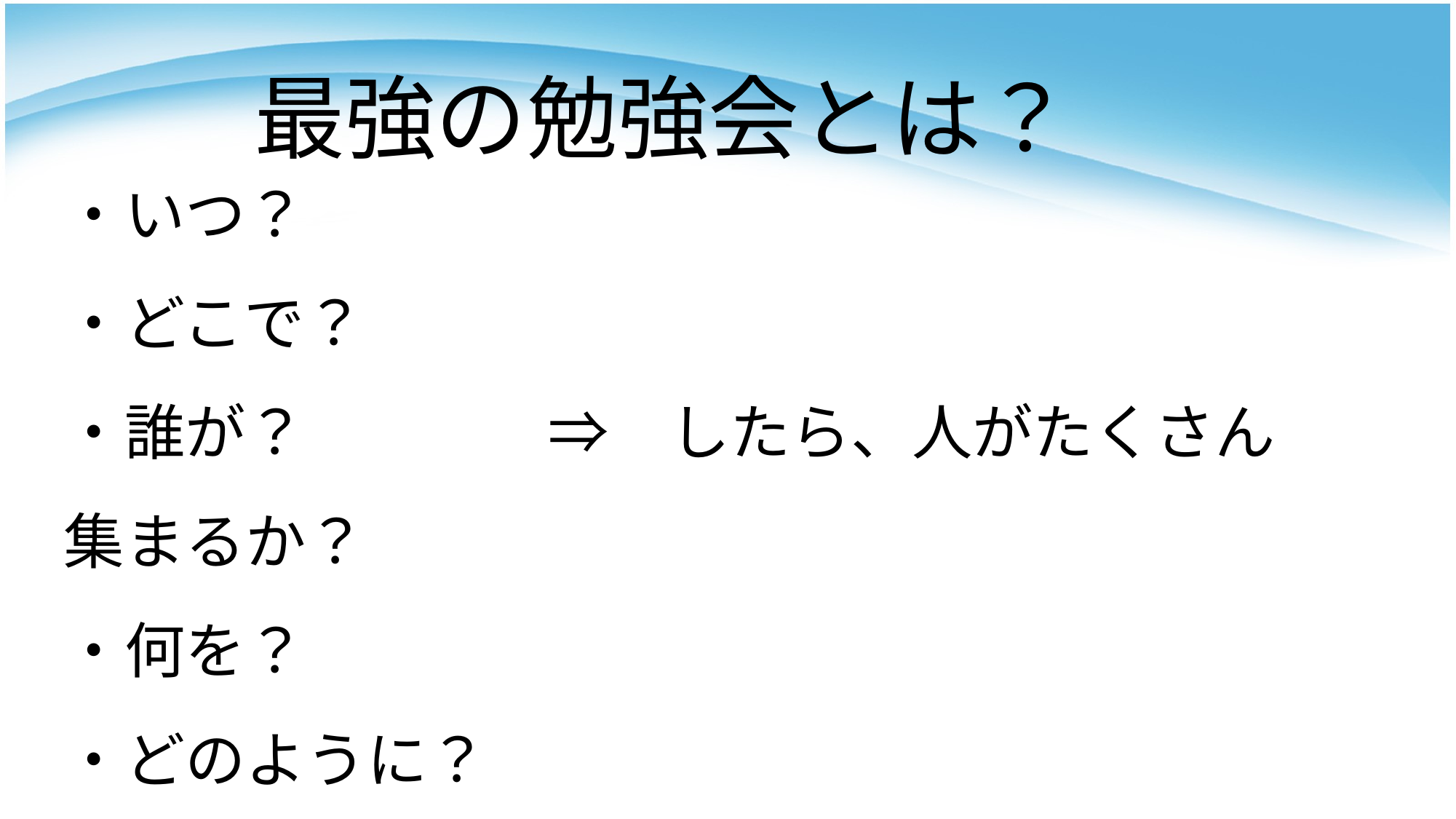

最強の勉強会とは？
# ・いつ？ ・どこで？ ・誰が？　　　　⇒　したら、人がたくさん集まるか？ ・何を？ ・どのように？